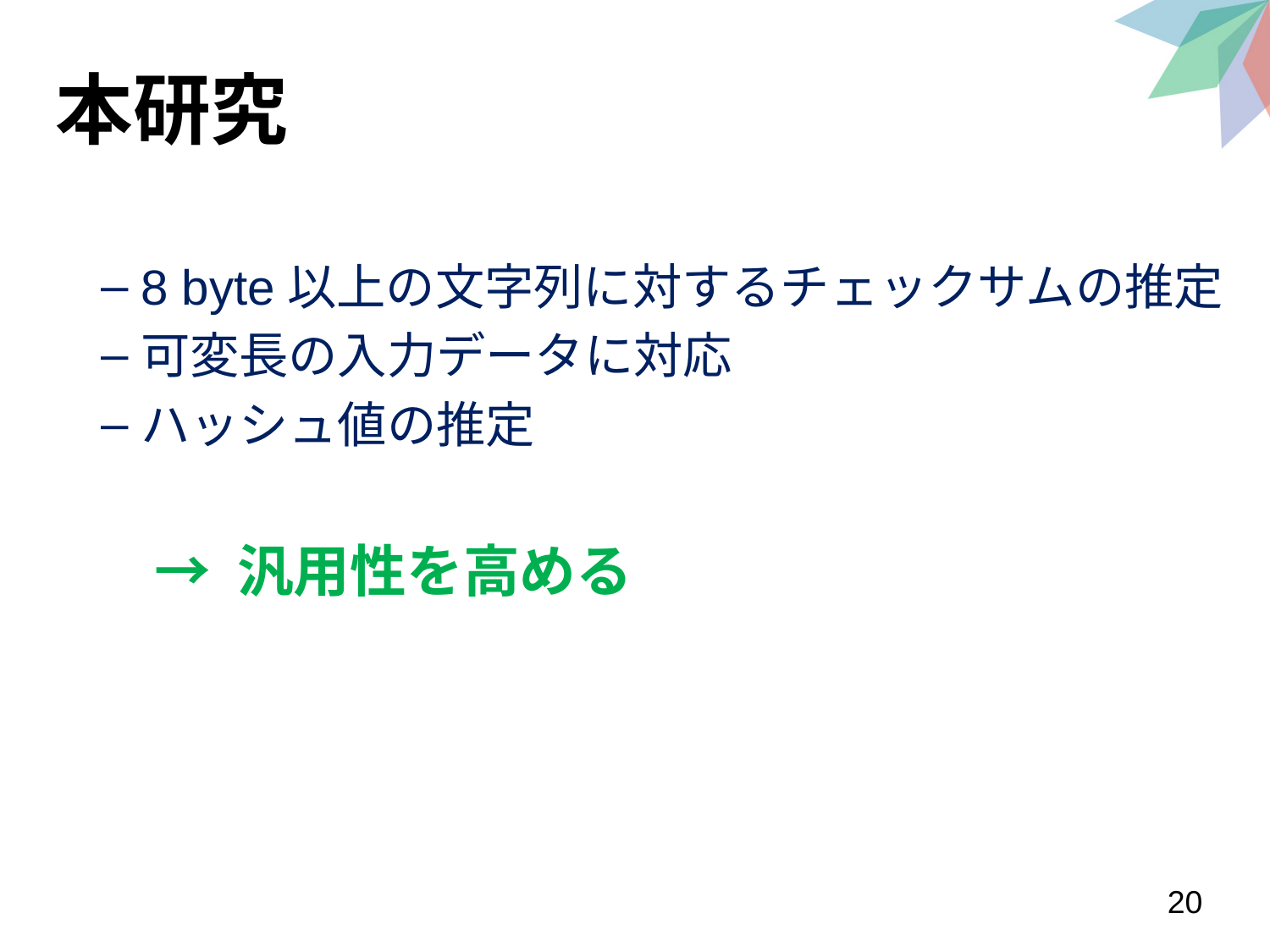

# 本研究
8 byte以上の文字列に対するチェックサムの推定
可変長の入力データに対応
ハッシュ値の推定
→ 汎用性を高める
20